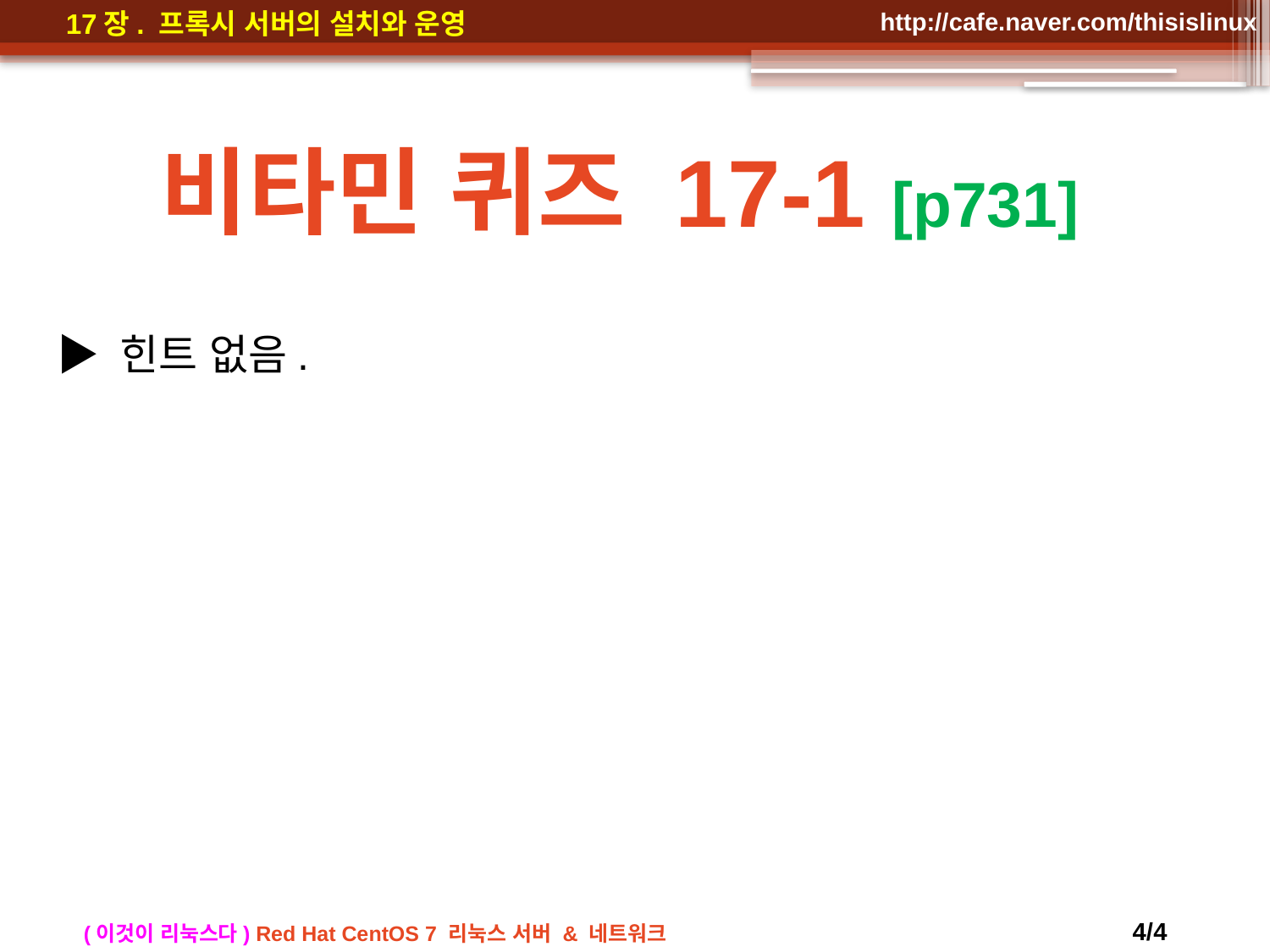

비타민 퀴즈 17-1 [p731]
▶ 힌트 없음.